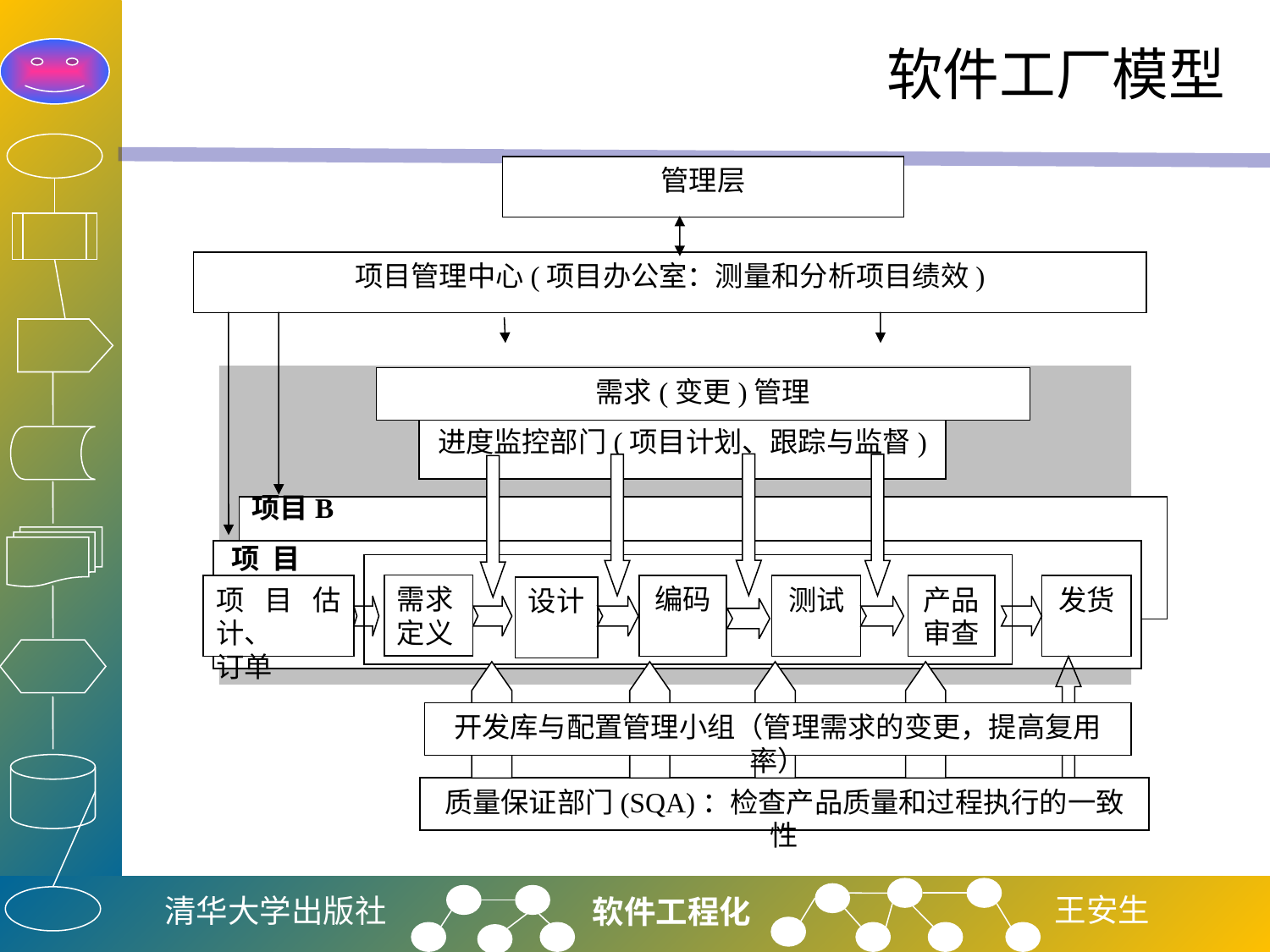

# 软件工厂模型

管理层
项目管理中心(项目办公室：测量和分析项目绩效)

需求(变更)管理
进度监控部门(项目计划、跟踪与监督)

项目B
项目A

需求
定义
编码
项目估计、
订单
测试
产品
审查
发货
设计

开发库与配置管理小组（管理需求的变更，提高复用率）
质量保证部门(SQA)：检查产品质量和过程执行的一致性